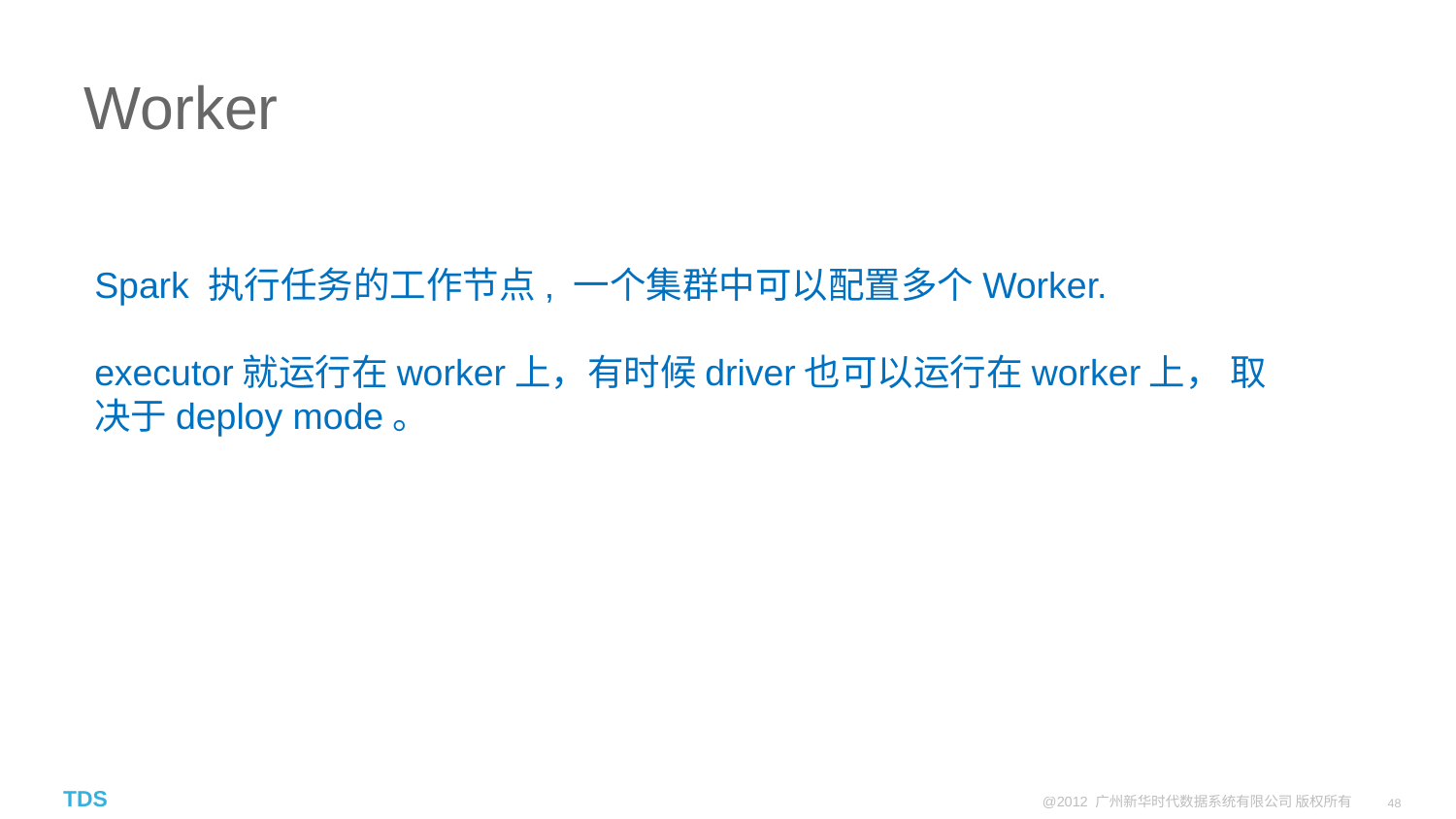

# Worker

Spark 执行任务的工作节点, 一个集群中可以配置多个Worker.

executor就运行在worker上，有时候driver也可以运行在worker上， 取决于deploy mode。